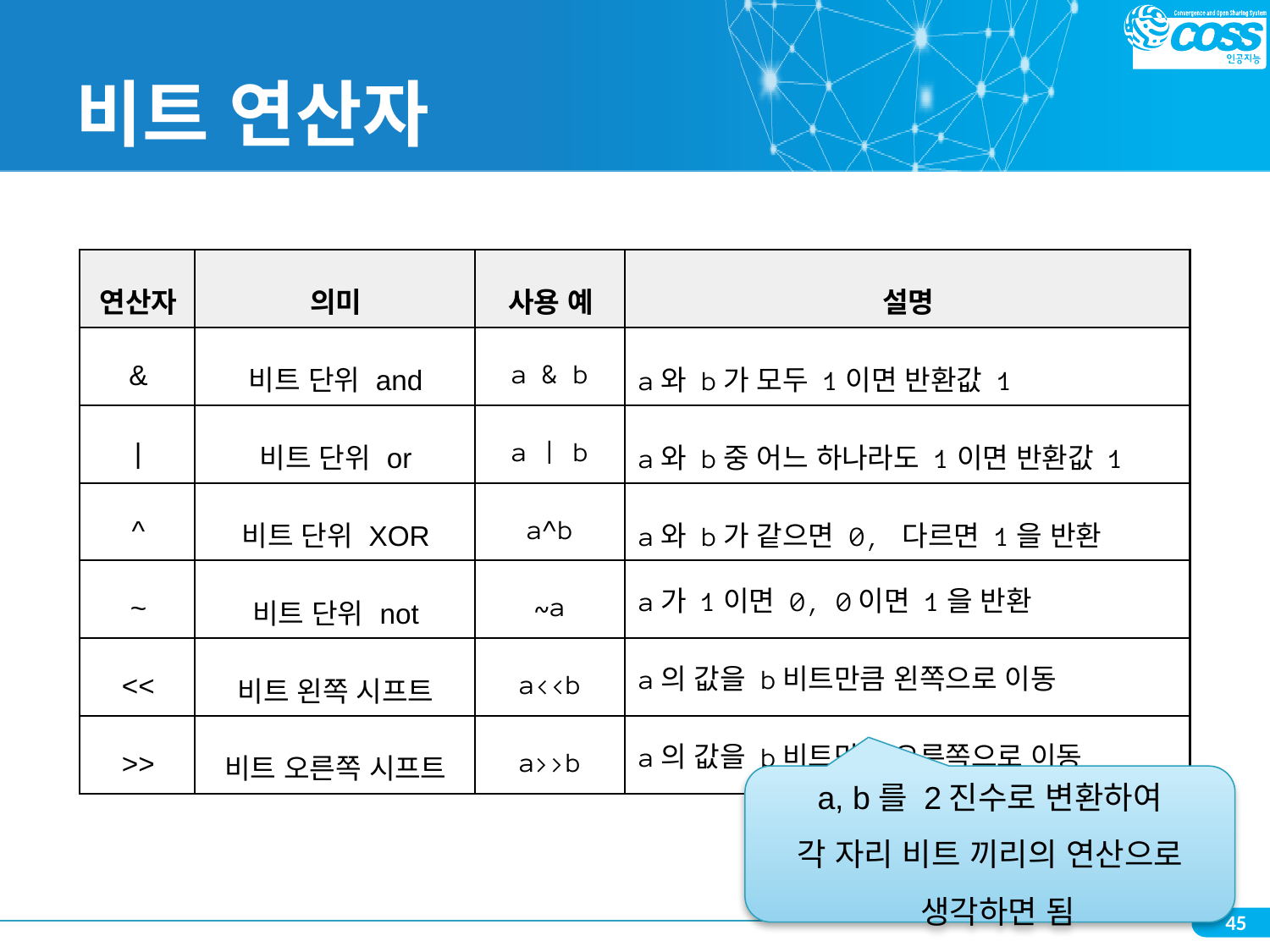

# 비트 연산자
| 연산자 | 의미 | 사용 예 | 설명 |
| --- | --- | --- | --- |
| & | 비트 단위 and | a & b | a와 b가 모두 1이면 반환값 1 |
| | | 비트 단위 or | a | b | a와 b중 어느 하나라도 1이면 반환값 1 |
| ^ | 비트 단위 XOR | a^b | a와 b가 같으면 0, 다르면 1을 반환 |
| ~ | 비트 단위 not | ~a | a가 1이면 0, 0이면 1을 반환 |
| << | 비트 왼쪽 시프트 | a<<b | a의 값을 b비트만큼 왼쪽으로 이동 |
| >> | 비트 오른쪽 시프트 | a>>b | a의 값을 b비트만큼 오른쪽으로 이동 |
a, b를 2진수로 변환하여
각 자리 비트 끼리의 연산으로
 생각하면 됨